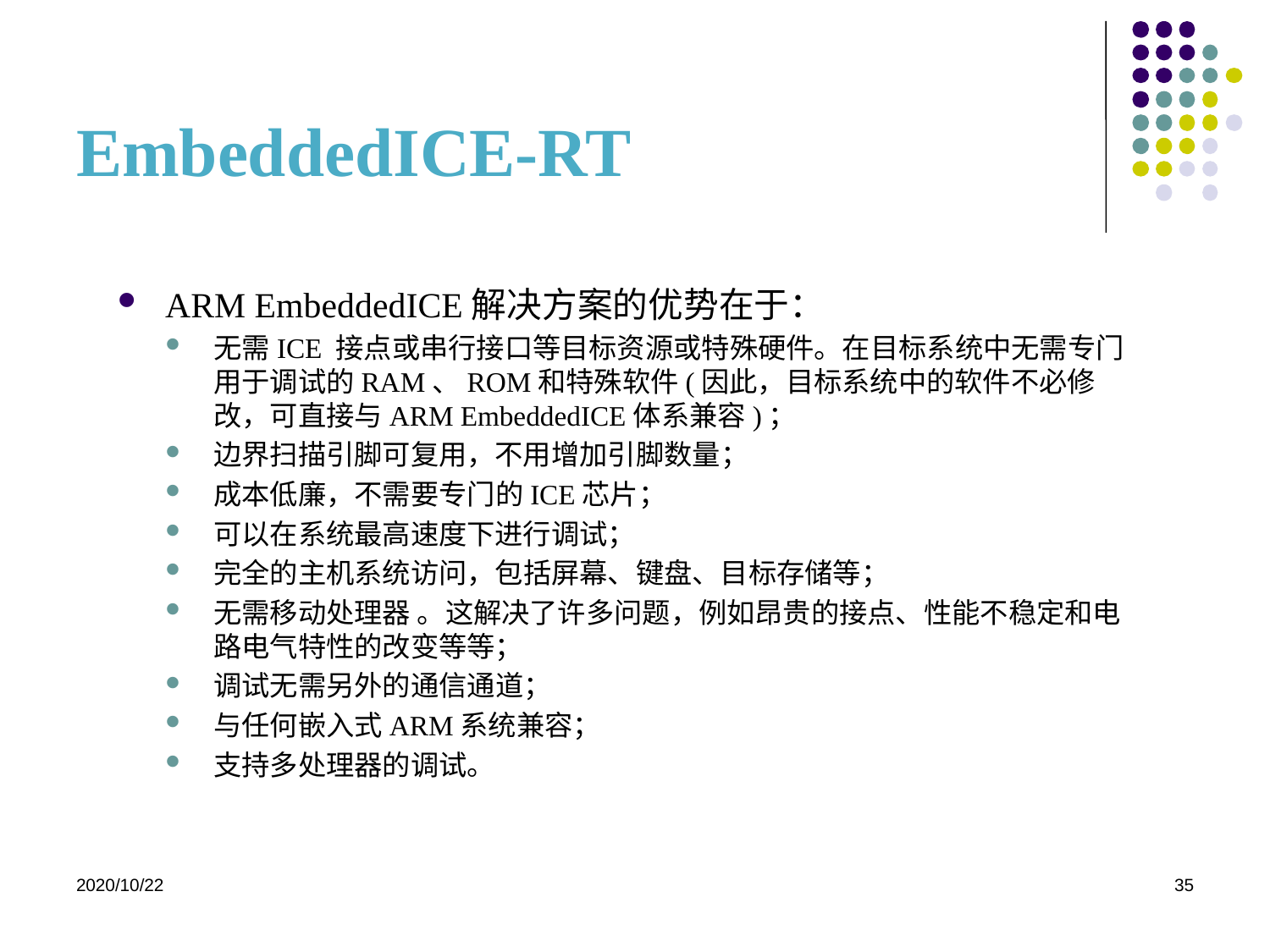

# EmbeddedICE-RT
ARM EmbeddedICE解决方案的优势在于：
无需ICE 接点或串行接口等目标资源或特殊硬件。在目标系统中无需专门用于调试的RAM、ROM和特殊软件(因此，目标系统中的软件不必修改，可直接与ARM EmbeddedICE体系兼容)；
边界扫描引脚可复用，不用增加引脚数量；
成本低廉，不需要专门的ICE芯片；
可以在系统最高速度下进行调试；
完全的主机系统访问，包括屏幕、键盘、目标存储等；
无需移动处理器 。这解决了许多问题，例如昂贵的接点、性能不稳定和电路电气特性的改变等等；
调试无需另外的通信通道；
与任何嵌入式ARM系统兼容；
支持多处理器的调试。
2020/10/22
35